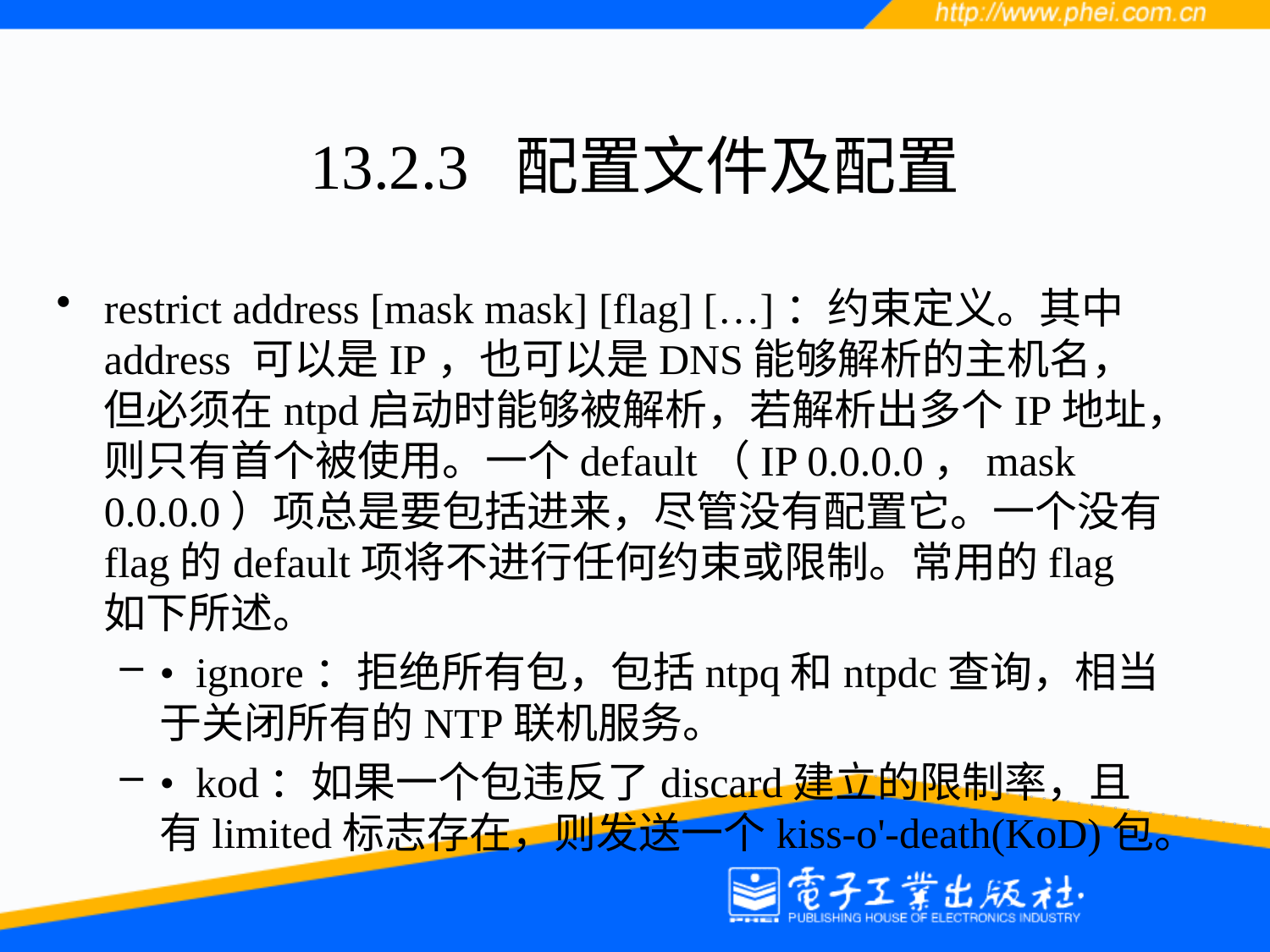

# 13.2.3  配置文件及配置
restrict address [mask mask] [flag] […]：约束定义。其中address 可以是IP，也可以是DNS能够解析的主机名，但必须在ntpd启动时能够被解析，若解析出多个IP地址，则只有首个被使用。一个default（IP 0.0.0.0，mask 0.0.0.0）项总是要包括进来，尽管没有配置它。一个没有flag的default项将不进行任何约束或限制。常用的flag如下所述。
•  ignore：拒绝所有包，包括ntpq和ntpdc查询，相当于关闭所有的NTP联机服务。
•  kod：如果一个包违反了discard建立的限制率，且有limited标志存在，则发送一个kiss-o'-death(KoD)包。